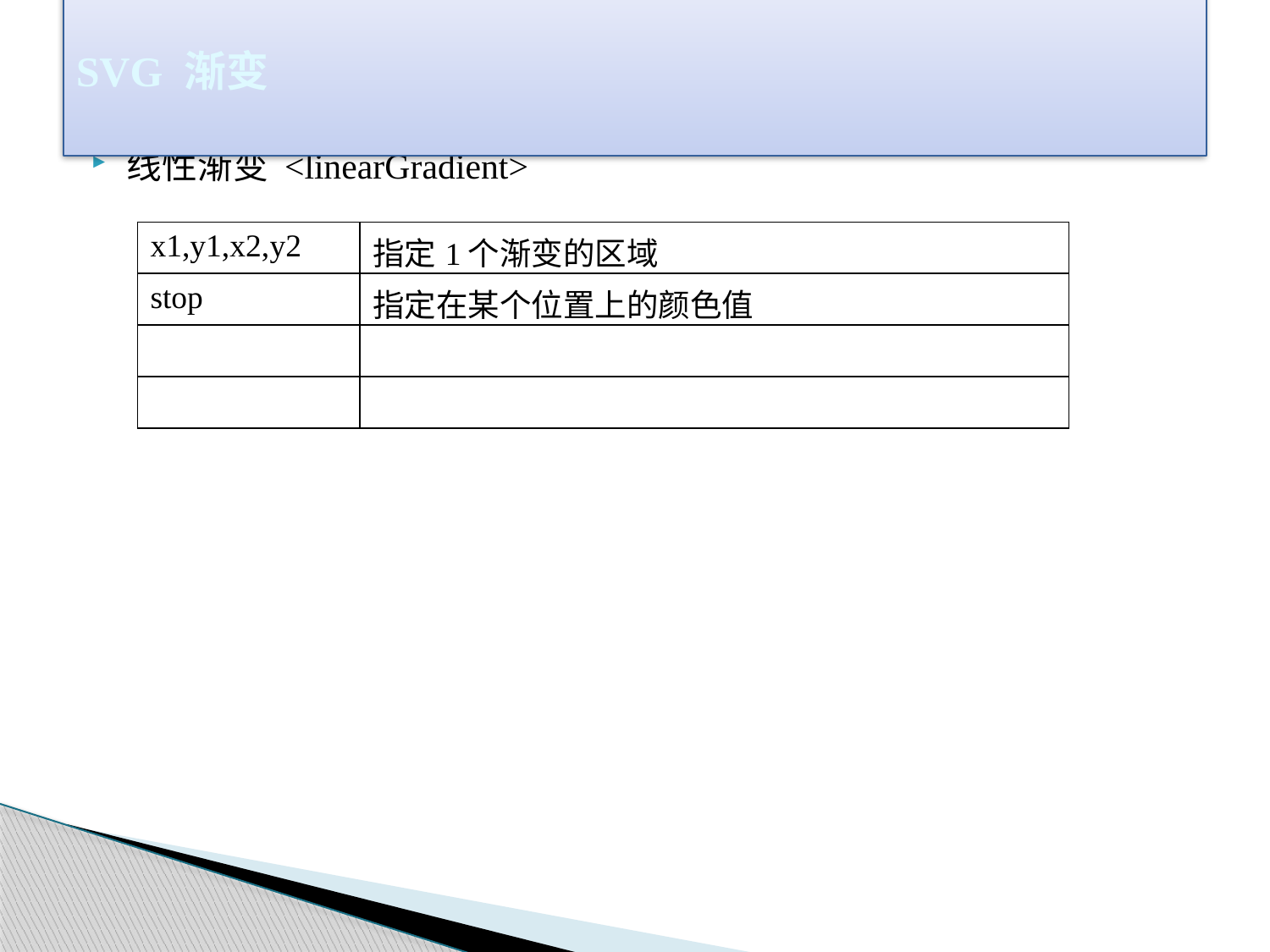

# SVG 渐变
线性渐变 <linearGradient>

| x1,y1,x2,y2 | 指定1个渐变的区域 |
| --- | --- |
| stop | 指定在某个位置上的颜色值 |
|  |  |
|  |  |